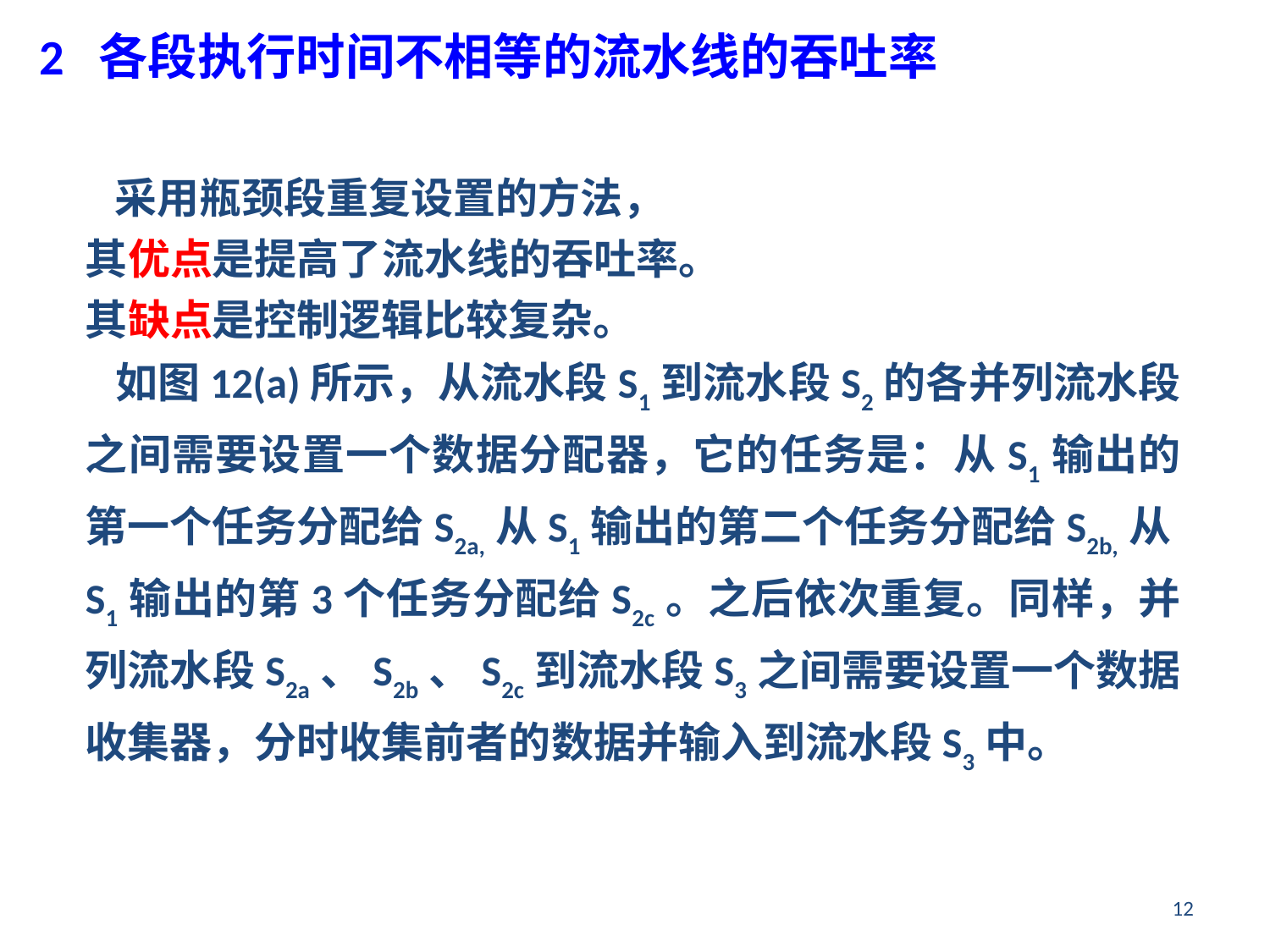

# 2  各段执行时间不相等的流水线的吞吐率

  采用瓶颈段重复设置的方法，
其优点是提高了流水线的吞吐率。
其缺点是控制逻辑比较复杂。
  如图12(a)所示，从流水段S1到流水段S2的各并列流水段之间需要设置一个数据分配器，它的任务是：从S1输出的第一个任务分配给S2a,从S1输出的第二个任务分配给S2b,从S1输出的第3个任务分配给S2c。之后依次重复。同样，并列流水段S2a、S2b、S2c到流水段S3之间需要设置一个数据收集器，分时收集前者的数据并输入到流水段S3中。

12